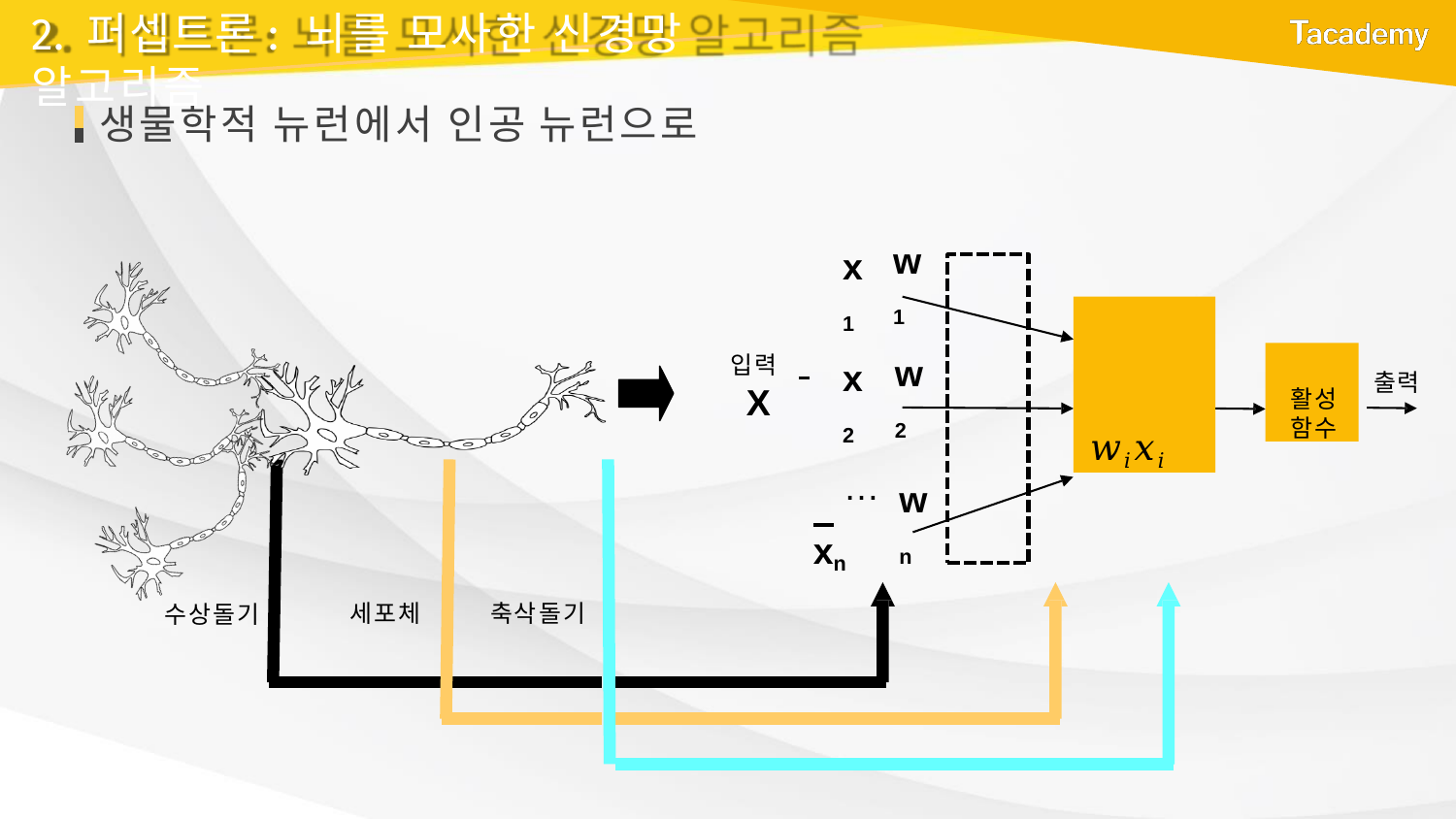

# 2. 퍼셉트론: 뇌를 모사한 신경망 알고리즘
생물학적 뉴런에서 인공 뉴런으로

w1
x1

  𝑤𝑖𝑥𝑖
x2
…

활성
함수
입력
X
w2

출력

wn

   xn

축삭돌기
세포체
수상돌기